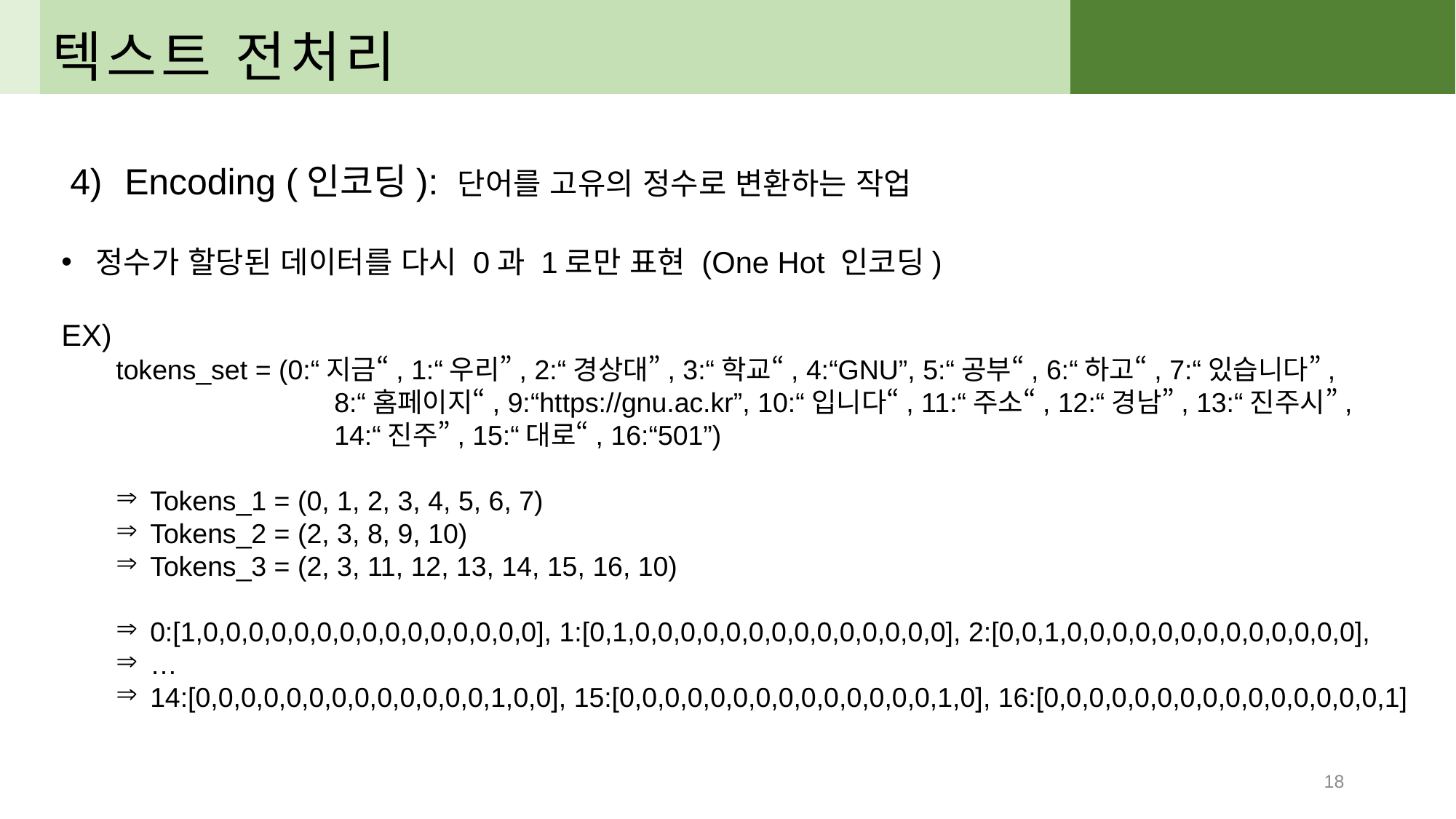

텍스트 전처리

Encoding (인코딩): 단어를 고유의 정수로 변환하는 작업
정수가 할당된 데이터를 다시 0과 1로만 표현 (One Hot 인코딩)

EX)
tokens_set = (0:“지금“, 1:“우리”, 2:“경상대”, 3:“학교“, 4:“GNU”, 5:“공부“, 6:“하고“, 7:“있습니다”,
		8:“홈페이지“, 9:“https://gnu.ac.kr”, 10:“입니다“, 11:“주소“, 12:“경남”, 13:“진주시”,
		14:“진주”, 15:“대로“, 16:“501”)

Tokens_1 = (0, 1, 2, 3, 4, 5, 6, 7)
Tokens_2 = (2, 3, 8, 9, 10)
Tokens_3 = (2, 3, 11, 12, 13, 14, 15, 16, 10)

0:[1,0,0,0,0,0,0,0,0,0,0,0,0,0,0,0], 1:[0,1,0,0,0,0,0,0,0,0,0,0,0,0,0,0], 2:[0,0,1,0,0,0,0,0,0,0,0,0,0,0,0,0],
…
14:[0,0,0,0,0,0,0,0,0,0,0,0,0,1,0,0], 15:[0,0,0,0,0,0,0,0,0,0,0,0,0,0,1,0], 16:[0,0,0,0,0,0,0,0,0,0,0,0,0,0,0,1]
18